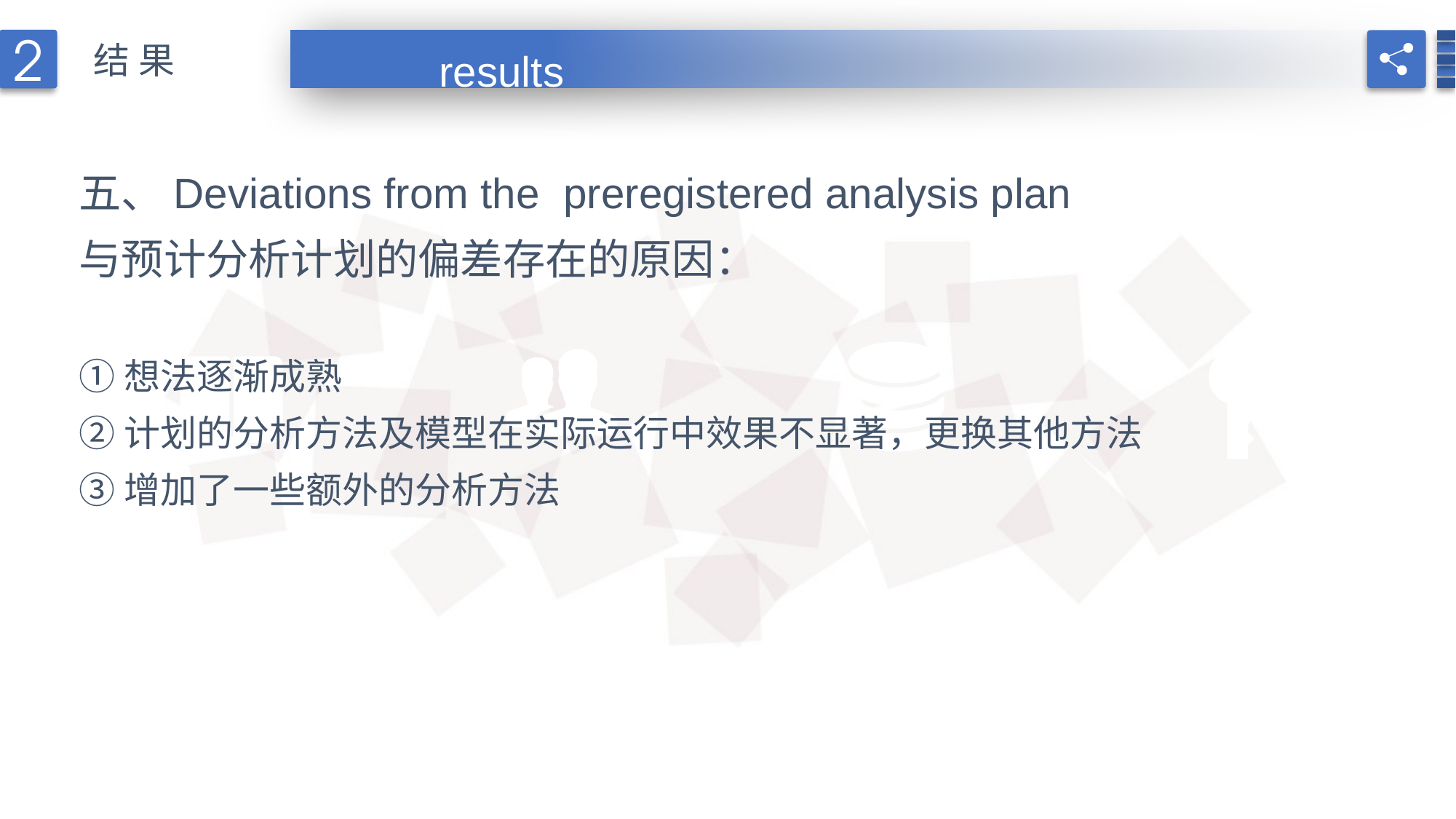

2

结果
results
五、Deviations from the  preregistered analysis plan
与预计分析计划的偏差存在的原因：

①想法逐渐成熟
②计划的分析方法及模型在实际运行中效果不显著，更换其他方法
③增加了一些额外的分析方法